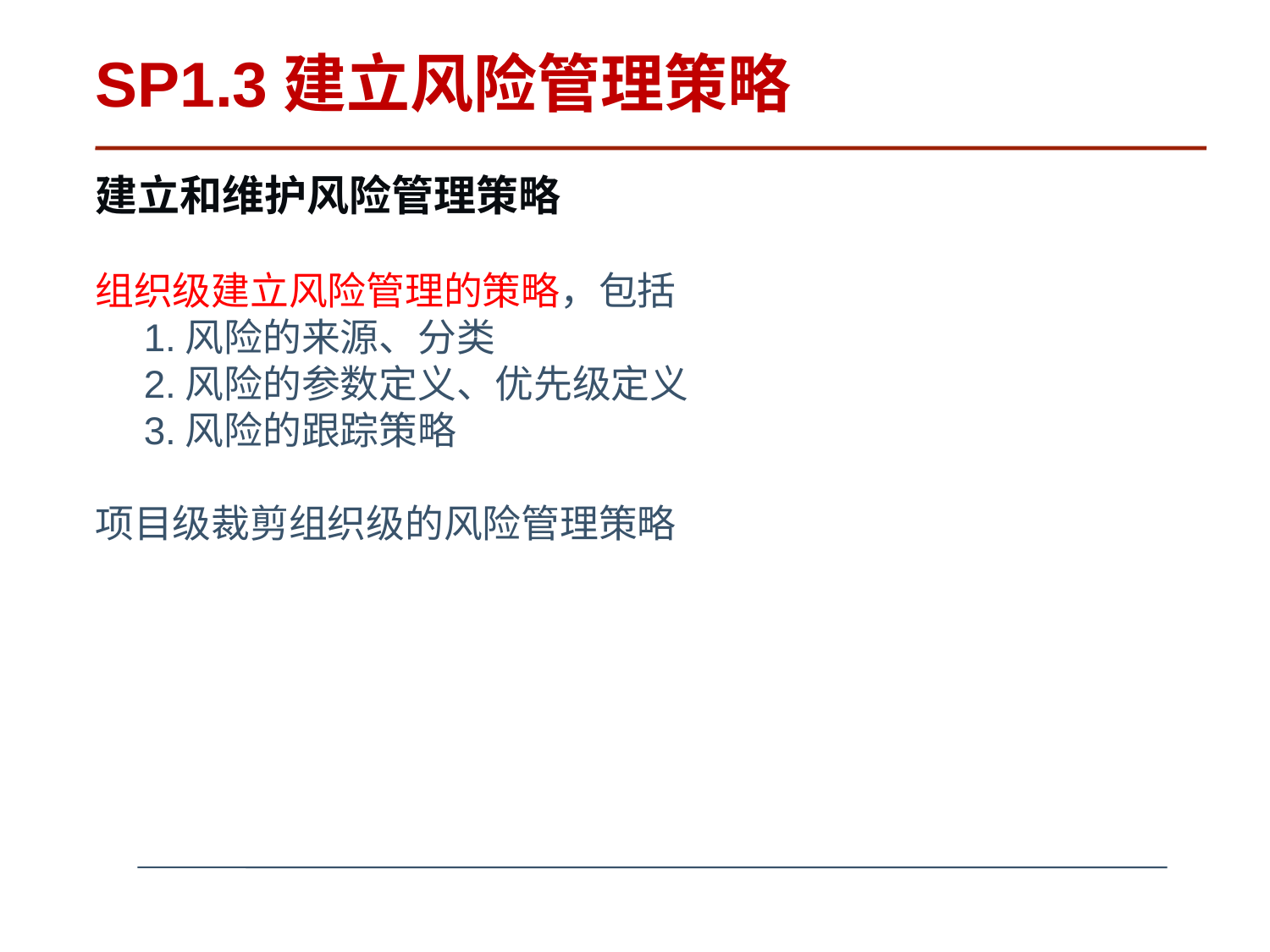

# SP1.3建立风险管理策略
建立和维护风险管理策略

组织级建立风险管理的策略，包括
1.风险的来源、分类
2.风险的参数定义、优先级定义
3.风险的跟踪策略

项目级裁剪组织级的风险管理策略